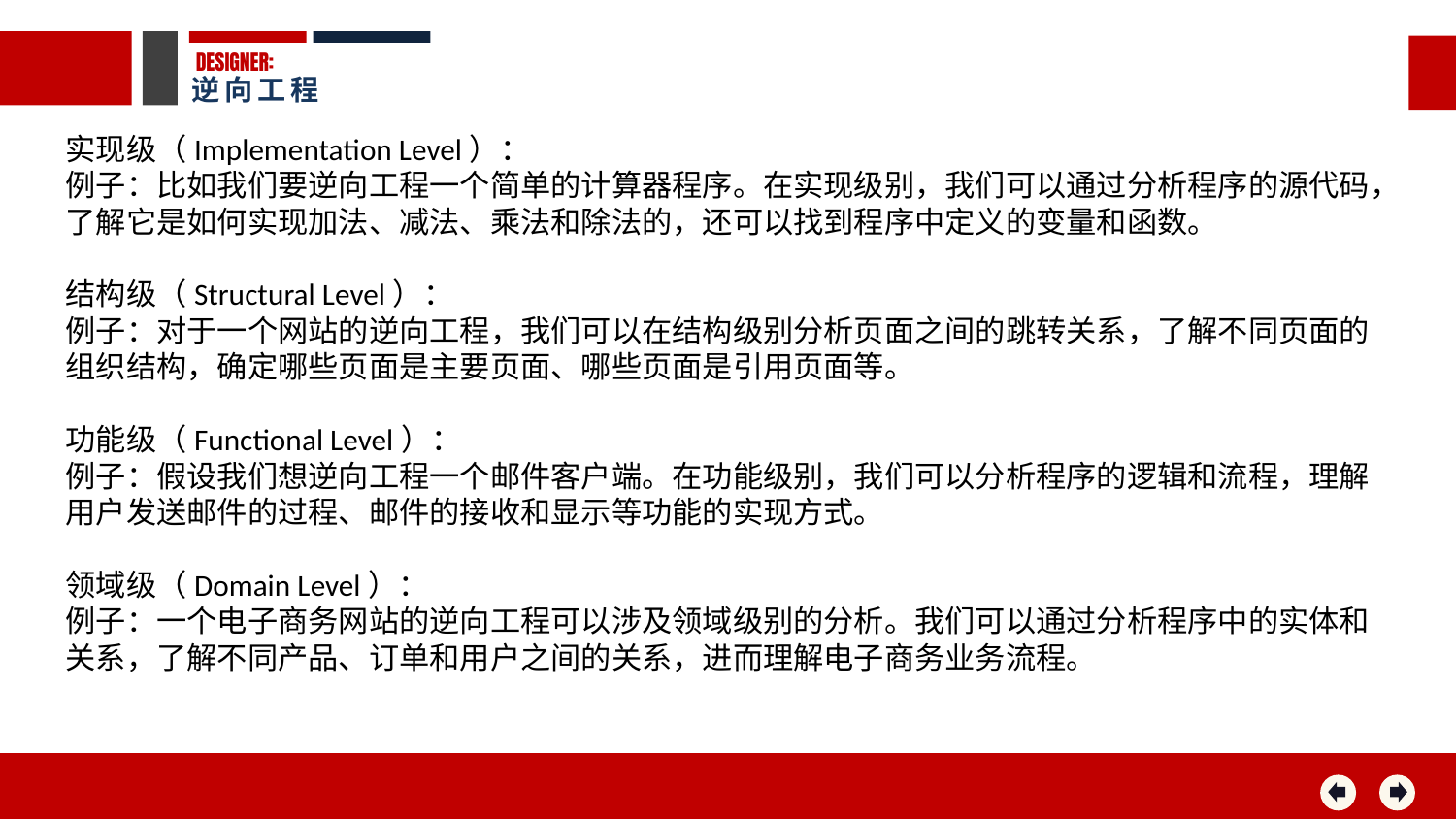

DESIGNER:
逆向工程
实现级（Implementation Level）：
例子：比如我们要逆向工程一个简单的计算器程序。在实现级别，我们可以通过分析程序的源代码，了解它是如何实现加法、减法、乘法和除法的，还可以找到程序中定义的变量和函数。

结构级（Structural Level）：
例子：对于一个网站的逆向工程，我们可以在结构级别分析页面之间的跳转关系，了解不同页面的组织结构，确定哪些页面是主要页面、哪些页面是引用页面等。

功能级（Functional Level）：
例子：假设我们想逆向工程一个邮件客户端。在功能级别，我们可以分析程序的逻辑和流程，理解用户发送邮件的过程、邮件的接收和显示等功能的实现方式。

领域级（Domain Level）：
例子：一个电子商务网站的逆向工程可以涉及领域级别的分析。我们可以通过分析程序中的实体和关系，了解不同产品、订单和用户之间的关系，进而理解电子商务业务流程。